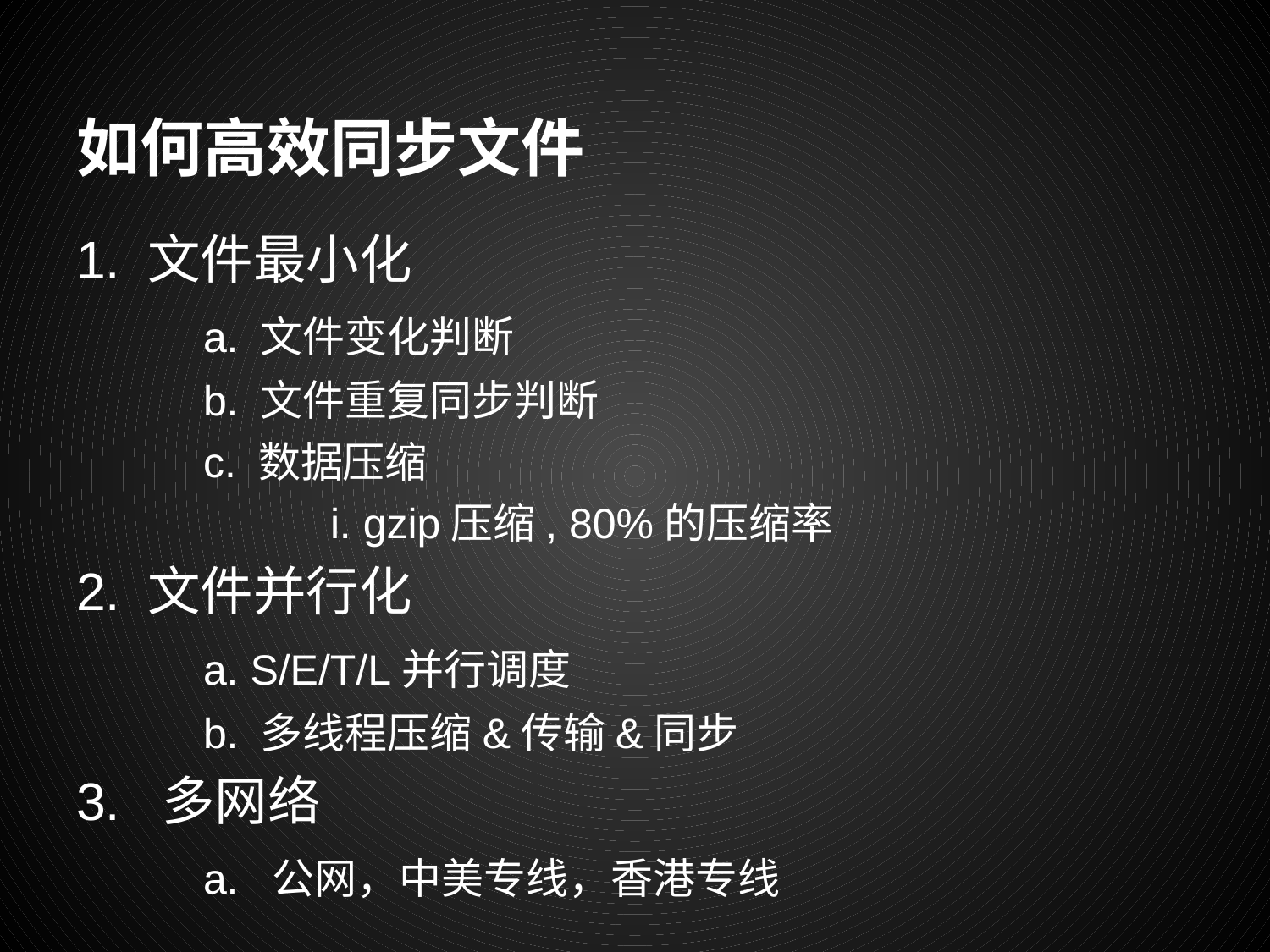

# 如何高效同步文件
1. 文件最小化
	a. 文件变化判断
	b. 文件重复同步判断
	c. 数据压缩
		i. gzip压缩, 80%的压缩率
2. 文件并行化
	a. S/E/T/L并行调度
	b. 多线程压缩&传输&同步
3.  多网络
	a.  公网，中美专线，香港专线